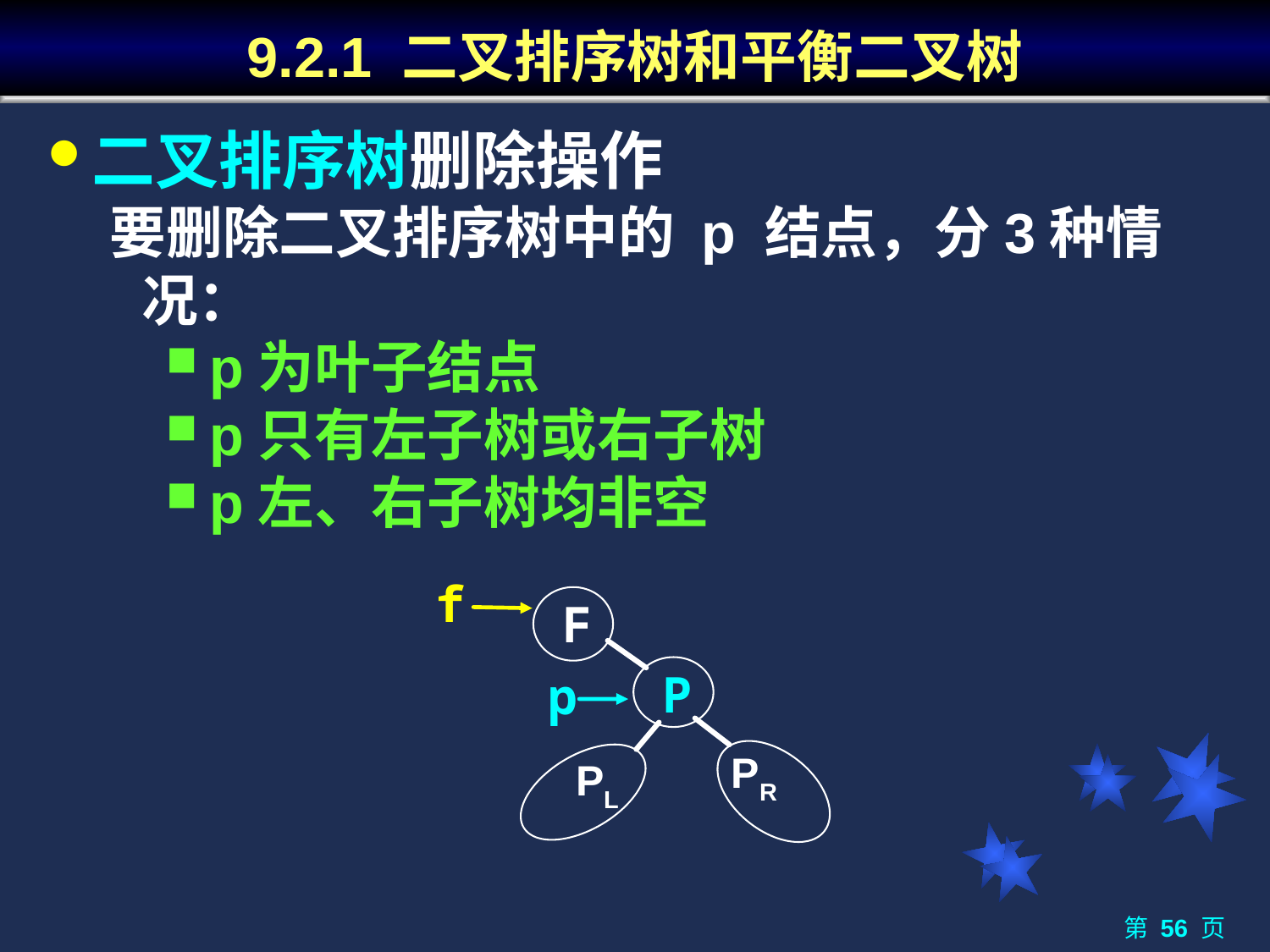

# 9.2.1 二叉排序树和平衡二叉树
二叉排序树删除操作
要删除二叉排序树中的 p 结点，分3种情况：
p为叶子结点
p只有左子树或右子树
p左、右子树均非空
f

 F

 P
p

PR
PL

第 56 页